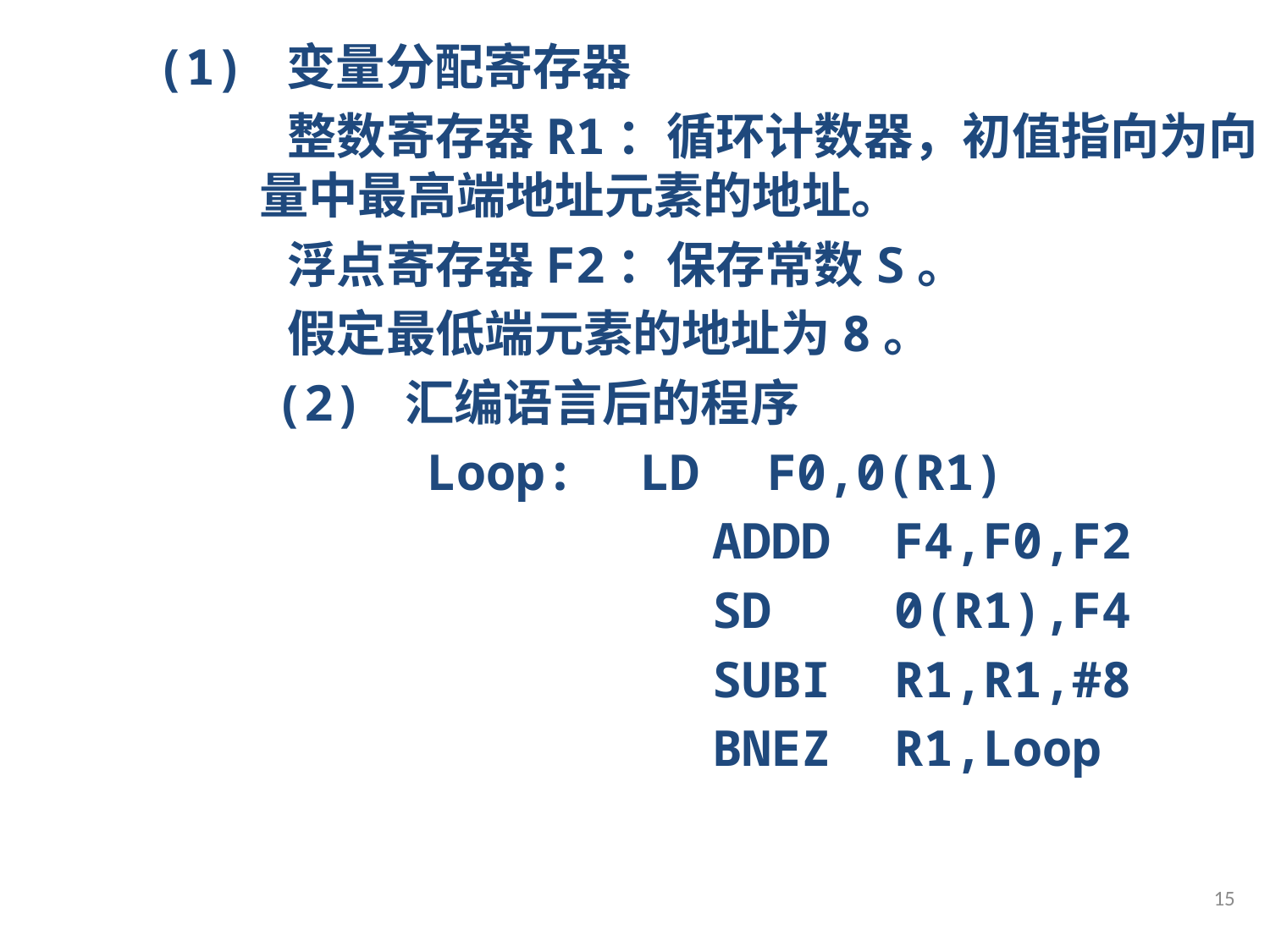

(1) 变量分配寄存器
     整数寄存器R1：循环计数器，初值指向为向量中最高端地址元素的地址。
     浮点寄存器F2：保存常数S。
     假定最低端元素的地址为8。
    (2) 汇编语言后的程序
       Loop:	LD	F0,0(R1)
		           ADDD	F4,F0,F2
		           SD	0(R1),F4
		           SUBI	R1,R1,#8
		           BNEZ	R1,Loop
15